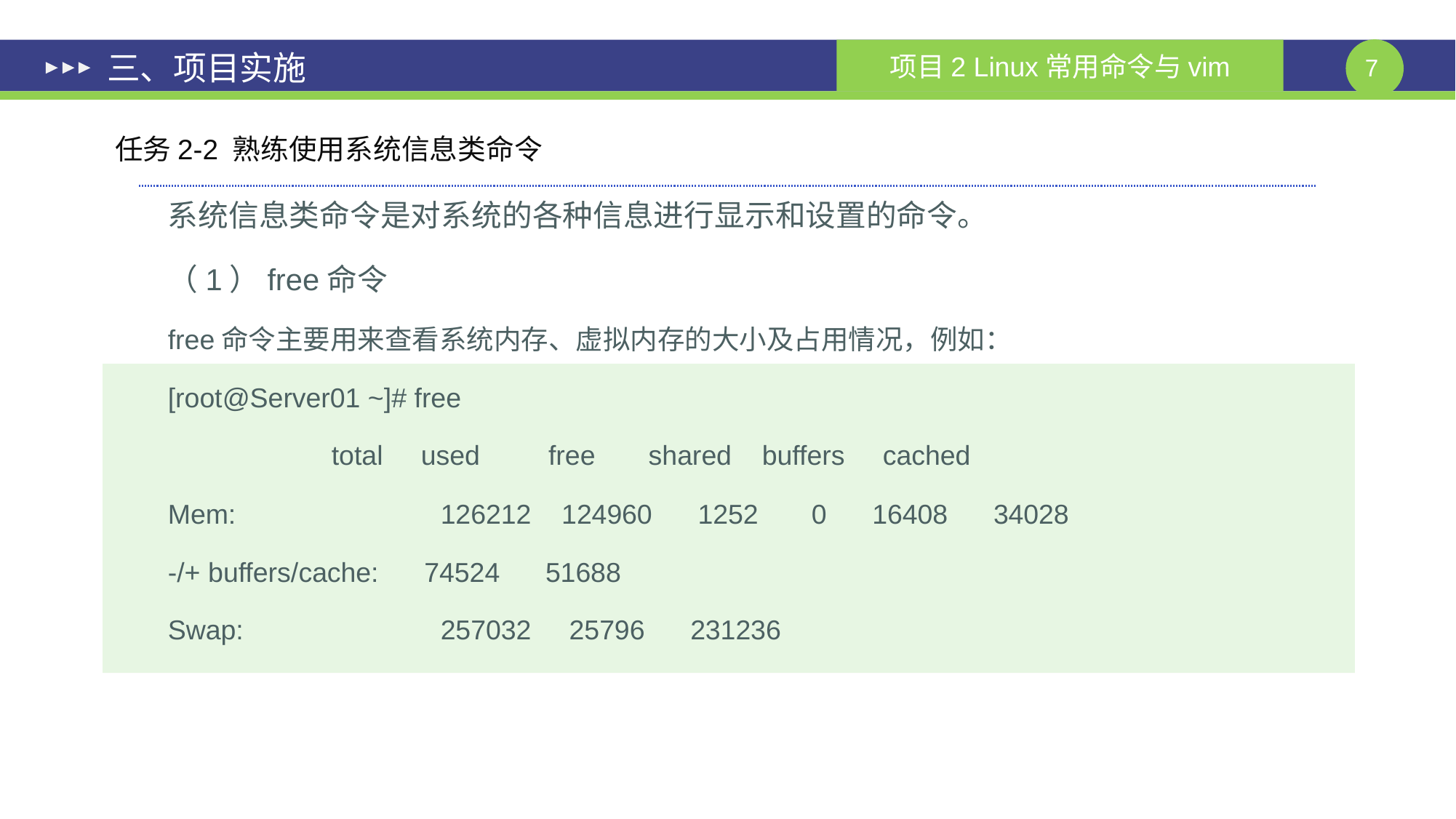

# 三、项目实施
任务2-2 熟练使用系统信息类命令
系统信息类命令是对系统的各种信息进行显示和设置的命令。
（1）free命令
free命令主要用来查看系统内存、虚拟内存的大小及占用情况，例如：
[root@Server01 ~]# free
		total     used         free       shared    buffers     cached
Mem:              	126212    124960      1252       0      16408      34028
-/+ buffers/cache:      74524      51688
Swap:            	257032     25796      231236